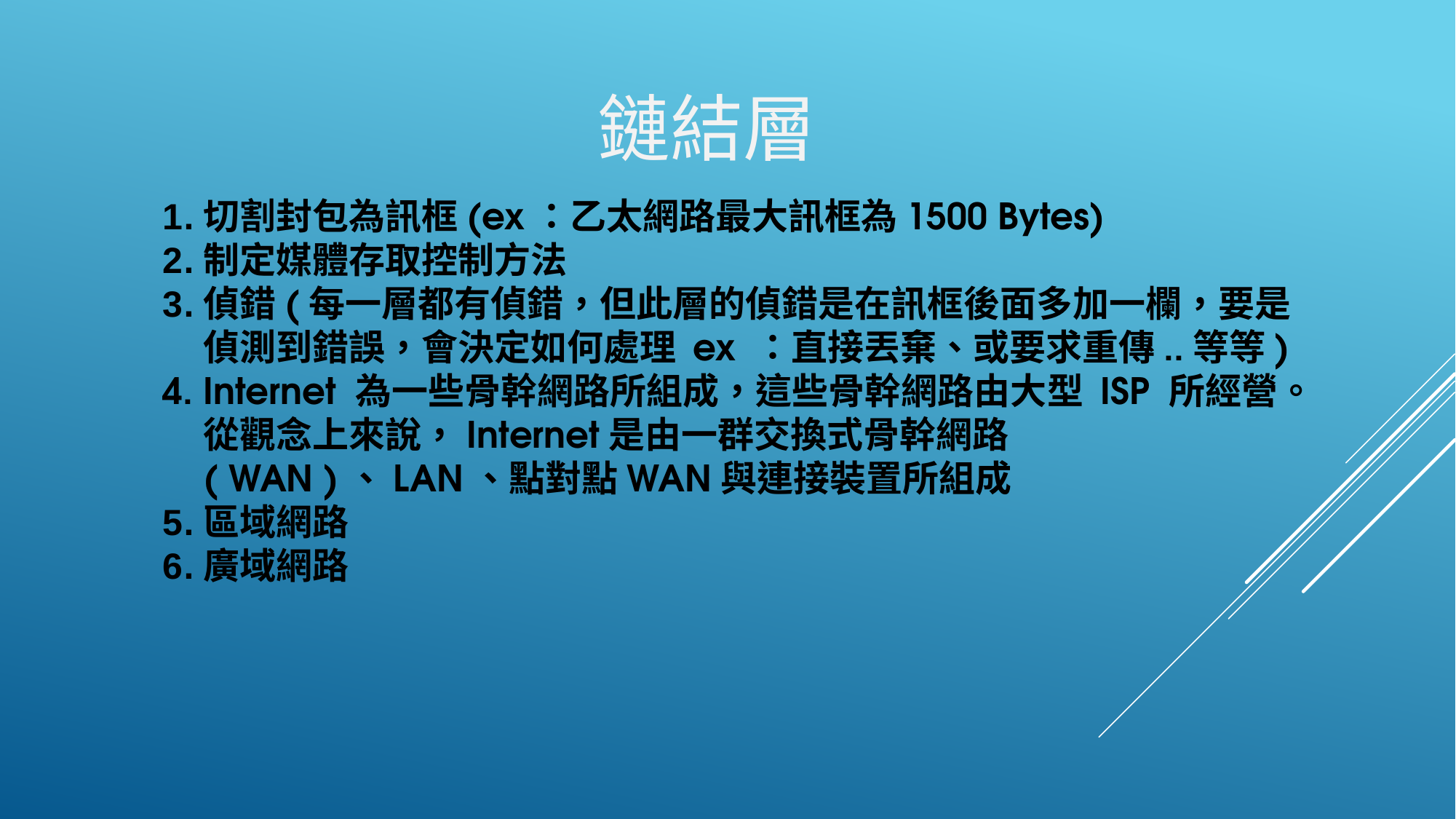

鏈結層
切割封包為訊框(ex：乙太網路最大訊框為1500 Bytes)
制定媒體存取控制方法
偵錯(每一層都有偵錯，但此層的偵錯是在訊框後面多加一欄，要是偵測到錯誤，會決定如何處理 ex ：直接丟棄、或要求重傳..等等)
Internet 為一些骨幹網路所組成，這些骨幹網路由大型 ISP 所經營。從觀念上來說，Internet是由一群交換式骨幹網路( WAN )、LAN、點對點WAN與連接裝置所組成
區域網路
廣域網路